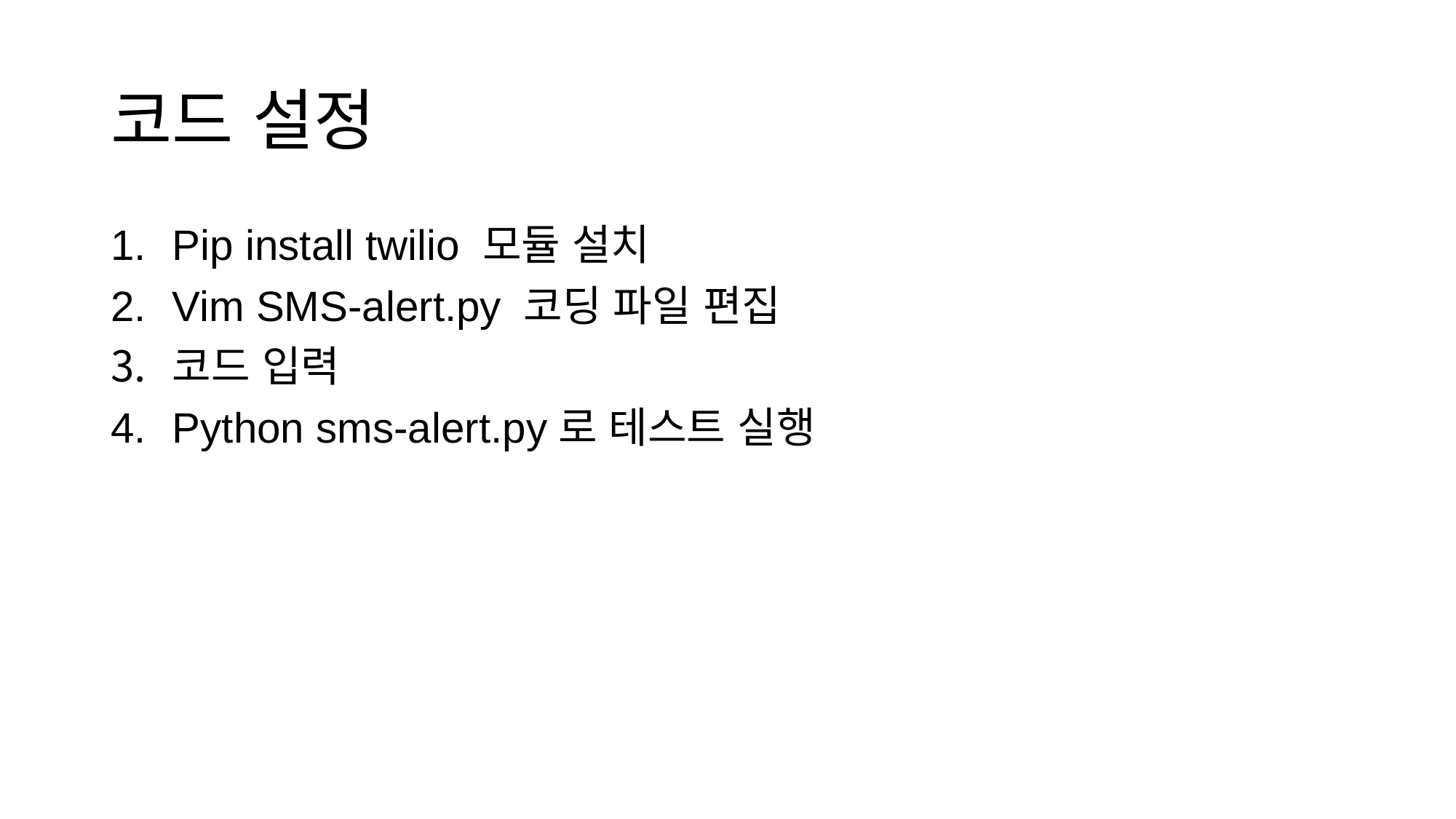

# 코드 설정
Pip install twilio 모듈 설치
Vim SMS-alert.py 코딩 파일 편집
코드 입력
Python sms-alert.py로 테스트 실행